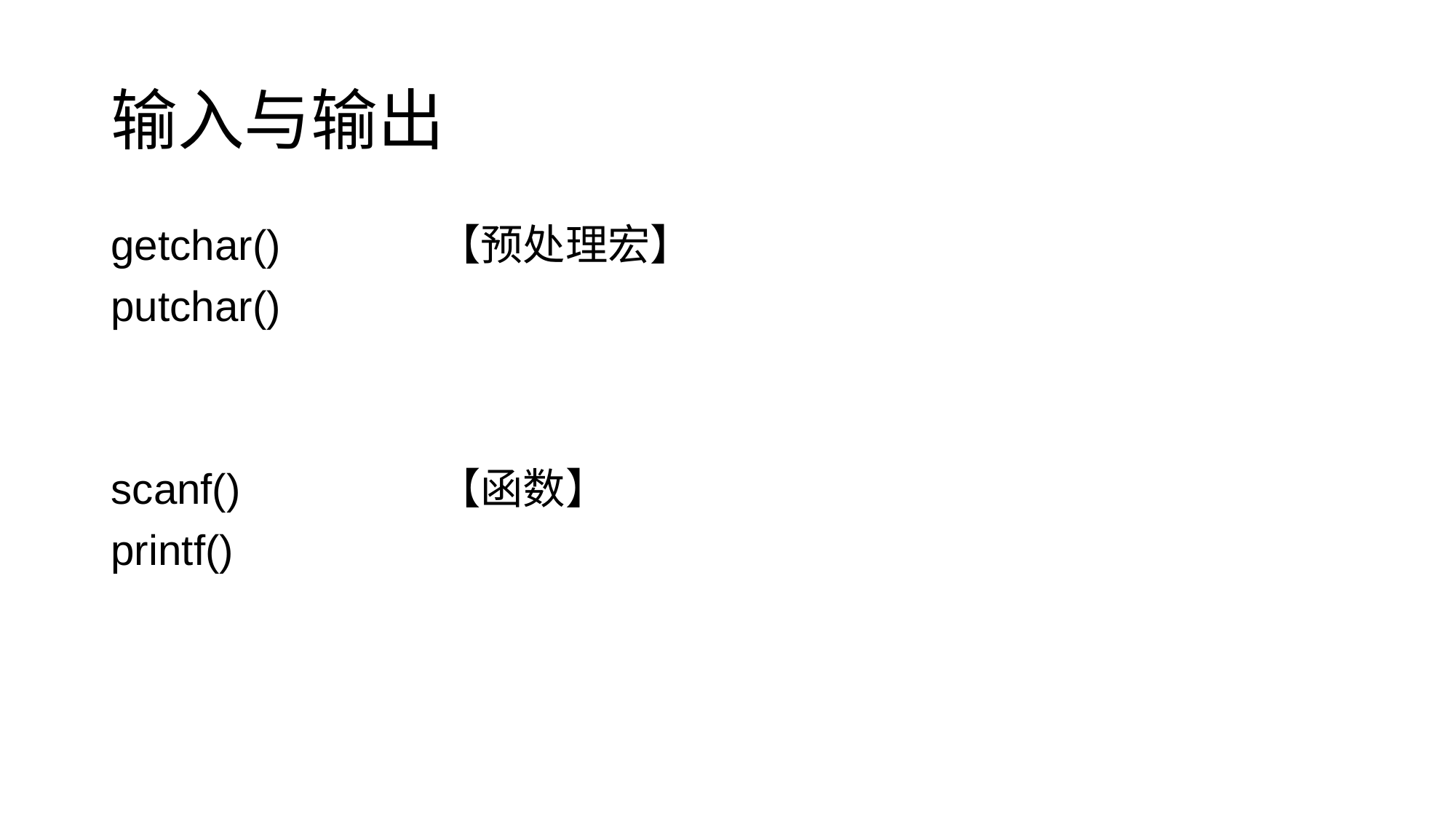

# 输入与输出
getchar()		【预处理宏】
putchar()

scanf()		【函数】
printf()